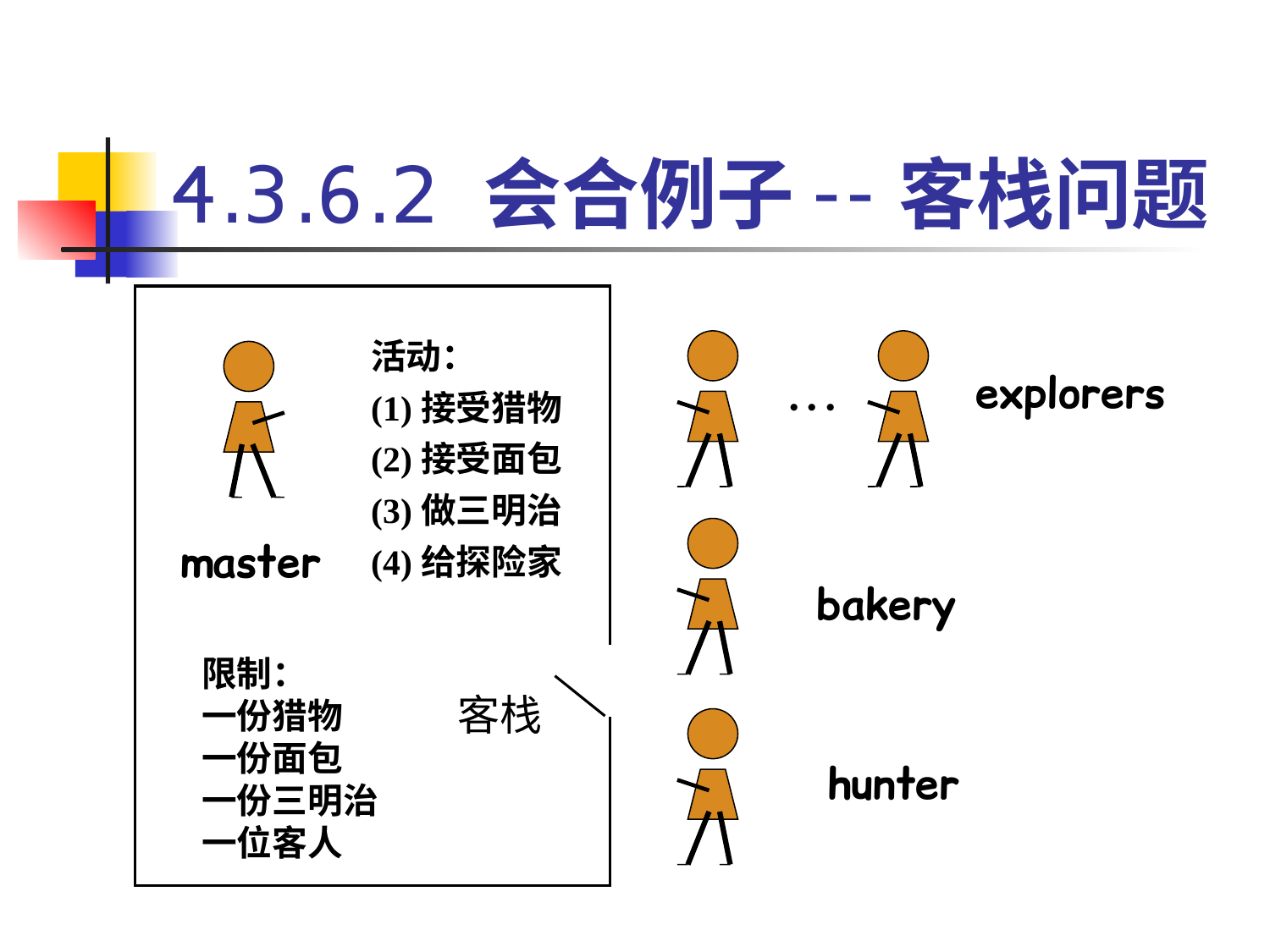

# 4.3.6.2 会合例子--客栈问题

活动：
(1)接受猎物
(2)接受面包
(3)做三明治
(4)给探险家

...
explorers

master
bakery
限制：
一份猎物
一份面包
一份三明治
一位客人

客栈

hunter